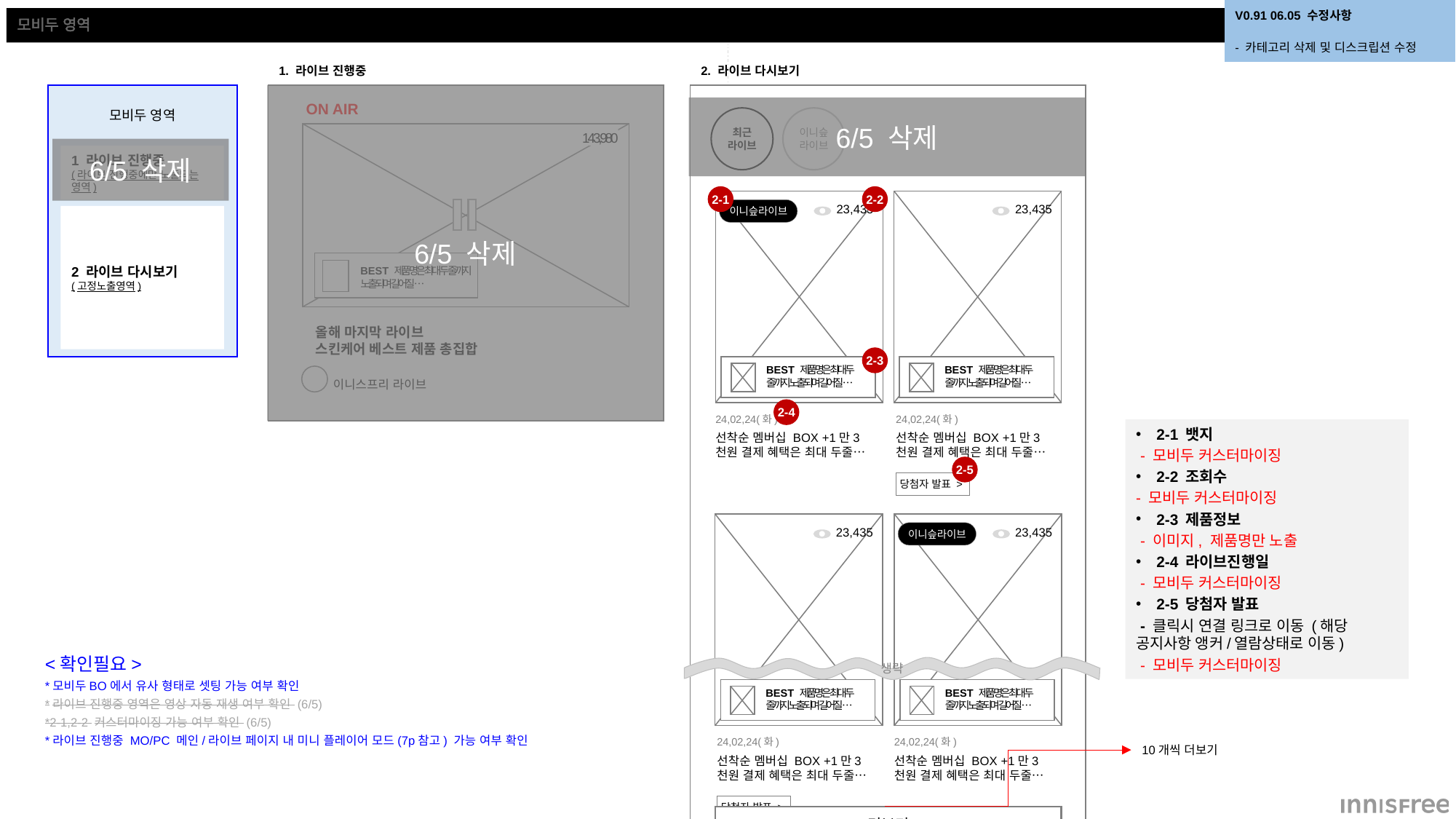

| V0.91 06.05 수정사항 |
| --- |
| - 카테고리 삭제 및 디스크립션 수정 |
# 모비두 영역
1. 라이브 진행중
2. 라이브 다시보기
6/5 삭제

모비두 영역

ON AIR
6/5 삭제
최근
라이브
이니슾
라이브

143,980
6/5 삭제
1 라이브 진행중
(라이브 진행중에만 노출되는 영역)
2-1
2-2

BEST 제품명은 최대 두 줄까지 노출되며 길어질  …
23,435
이니슾라이브

24,02,24(화)
선착순 멤버십 BOX +1만3천원 결제 혜택은 최대 두줄…

BEST 제품명은 최대 두 줄까지 노출되며 길어질  …
23,435

24,02,24(화)
선착순 멤버십 BOX +1만3천원 결제 혜택은 최대 두줄…
당첨자 발표 >

2 라이브 다시보기
(고정노출영역)

BEST 제품명은 최대 두 줄까지 노출되며 길어질  …
올해 마지막 라이브
스킨케어 베스트 제품 총집합
2-3
이니스프리 라이브

2-4
2-1 뱃지
 - 모비두 커스터마이징
2-2 조회수
- 모비두 커스터마이징
2-3 제품정보
 - 이미지, 제품명만 노출
2-4 라이브진행일
 - 모비두 커스터마이징
2-5 당첨자 발표
 - 클릭시 연결 링크로 이동 (해당 공지사항 앵커/열람상태로 이동)
 - 모비두 커스터마이징
2-5

BEST 제품명은 최대 두 줄까지 노출되며 길어질  …
23,435
이니슾라이브

24,02,24(화)
선착순 멤버십 BOX +1만3천원 결제 혜택은 최대 두줄…

BEST 제품명은 최대 두 줄까지 노출되며 길어질  …
23,435

24,02,24(화)
선착순 멤버십 BOX +1만3천원 결제 혜택은 최대 두줄…
당첨자 발표 >
<확인필요>
*모비두BO에서 유사 형태로 셋팅 가능 여부 확인
*라이브 진행중 영역은 영상 자동 재생 여부 확인 (6/5)
*2-1,2-2 커스터마이징 가능 여부 확인 (6/5)
*라이브 진행중 MO/PC 메인/라이브 페이지 내 미니 플레이어 모드(7p참고) 가능 여부 확인
생략
10개씩 더보기
더보기